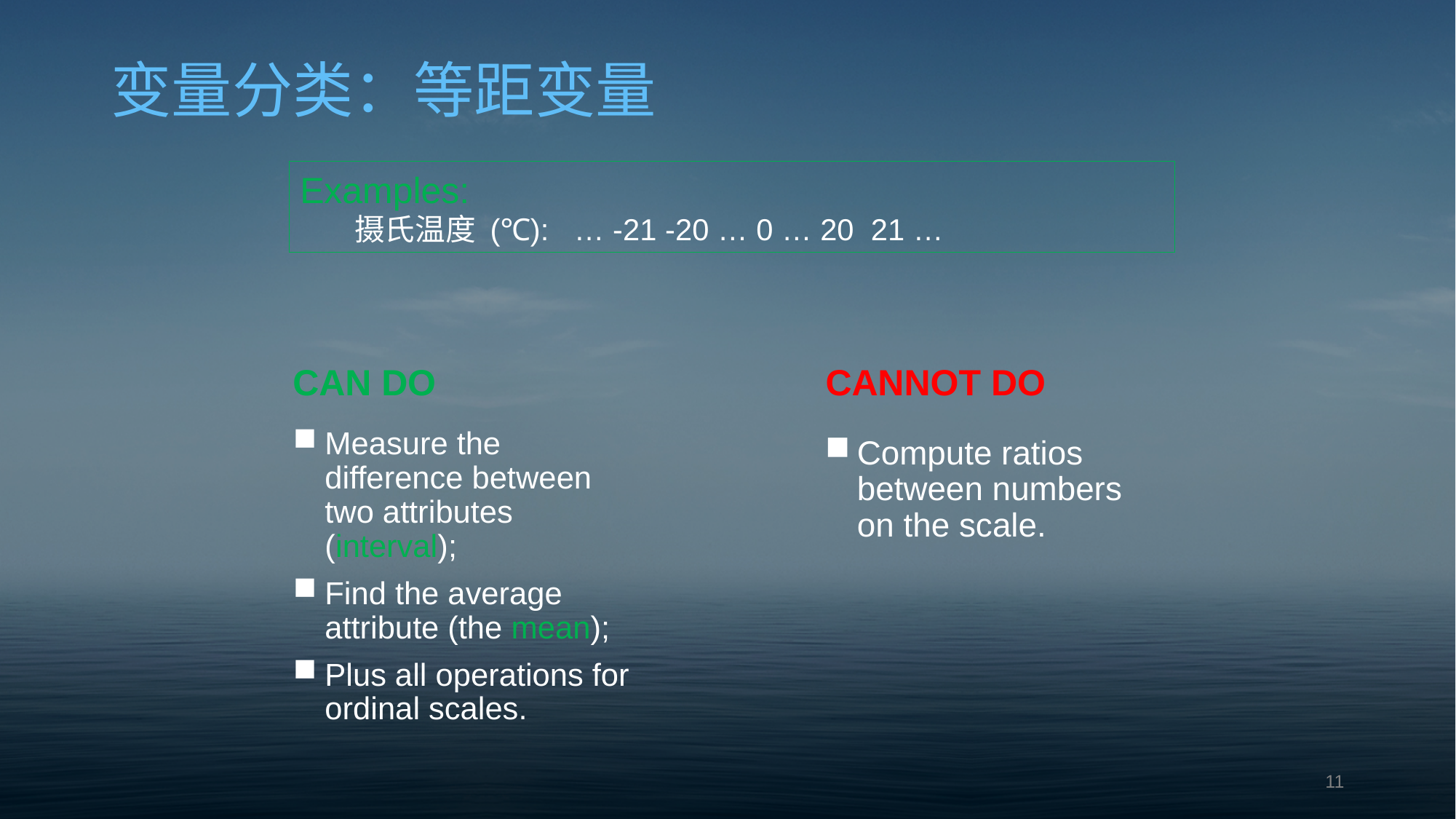

# 变量分类：等距变量
Examples:
摄氏温度 (℃):   … -21 -20 … 0 … 20  21 …
CAN DO
CANNOT DO
Measure the difference between two attributes (interval);
Find the average attribute (the mean);
Plus all operations for ordinal scales.
Compute ratios between numbers on the scale.

11